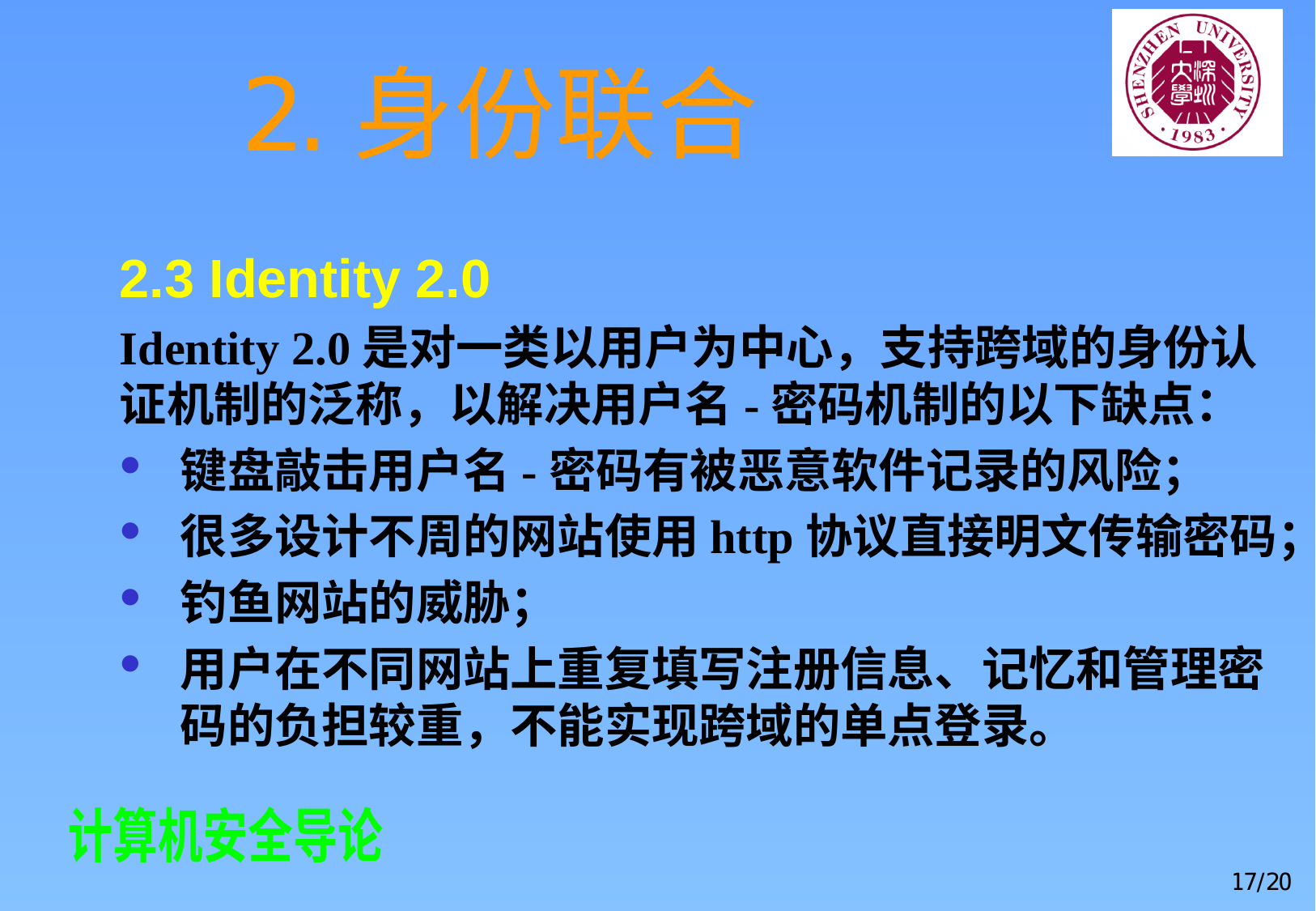

# 2.身份联合
2.3 Identity 2.0
Identity 2.0是对一类以用户为中心，支持跨域的身份认证机制的泛称，以解决用户名-密码机制的以下缺点：
键盘敲击用户名-密码有被恶意软件记录的风险；
很多设计不周的网站使用http协议直接明文传输密码；
钓鱼网站的威胁；
用户在不同网站上重复填写注册信息、记忆和管理密码的负担较重，不能实现跨域的单点登录。

17/20